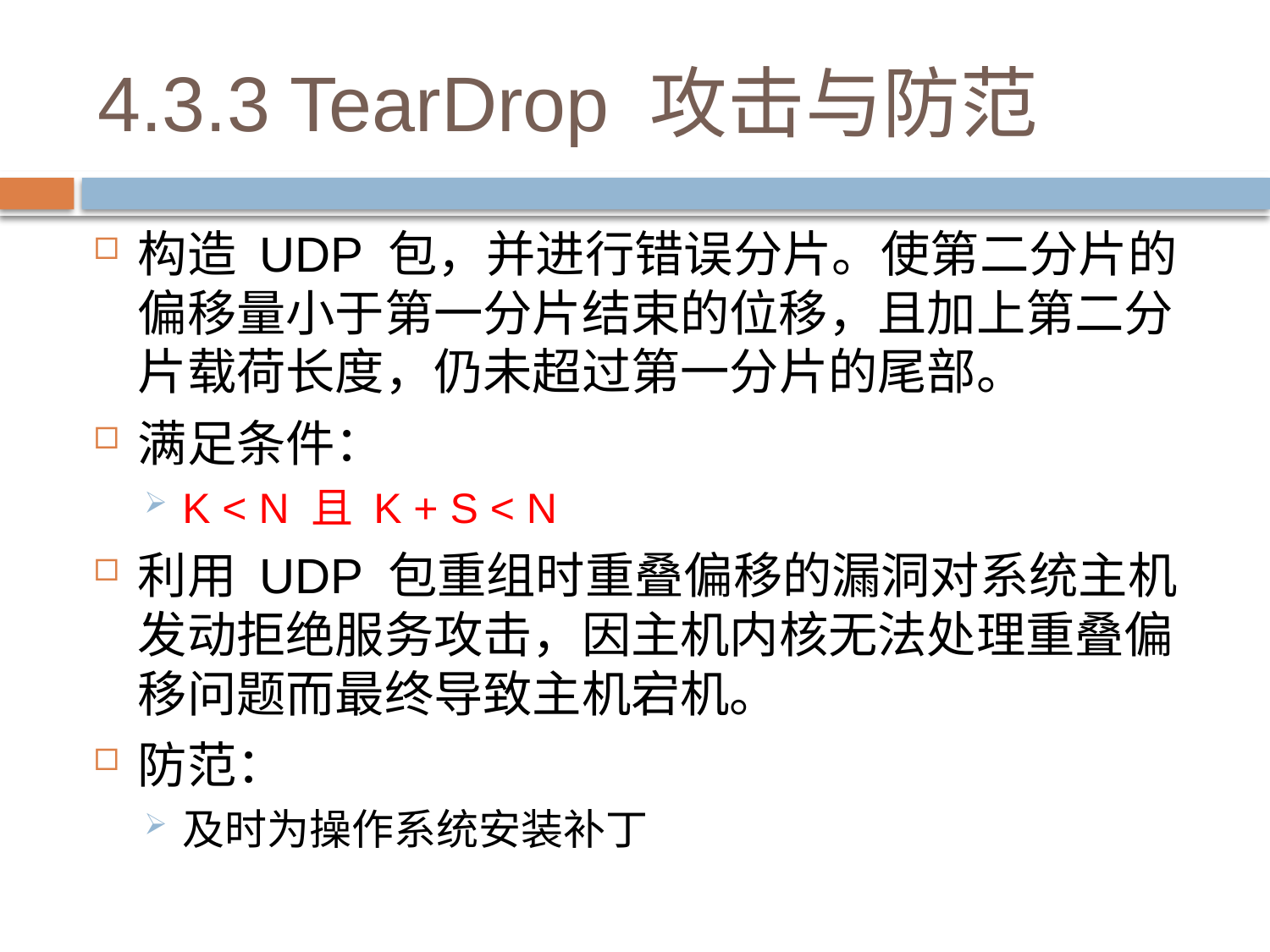

# 4.3.3 TearDrop 攻击与防范
构造 UDP 包，并进行错误分片。使第二分片的偏移量小于第一分片结束的位移，且加上第二分片载荷长度，仍未超过第一分片的尾部。
满足条件：
K < N 且 K + S < N
利用 UDP 包重组时重叠偏移的漏洞对系统主机发动拒绝服务攻击，因主机内核无法处理重叠偏移问题而最终导致主机宕机。
防范：
及时为操作系统安装补丁